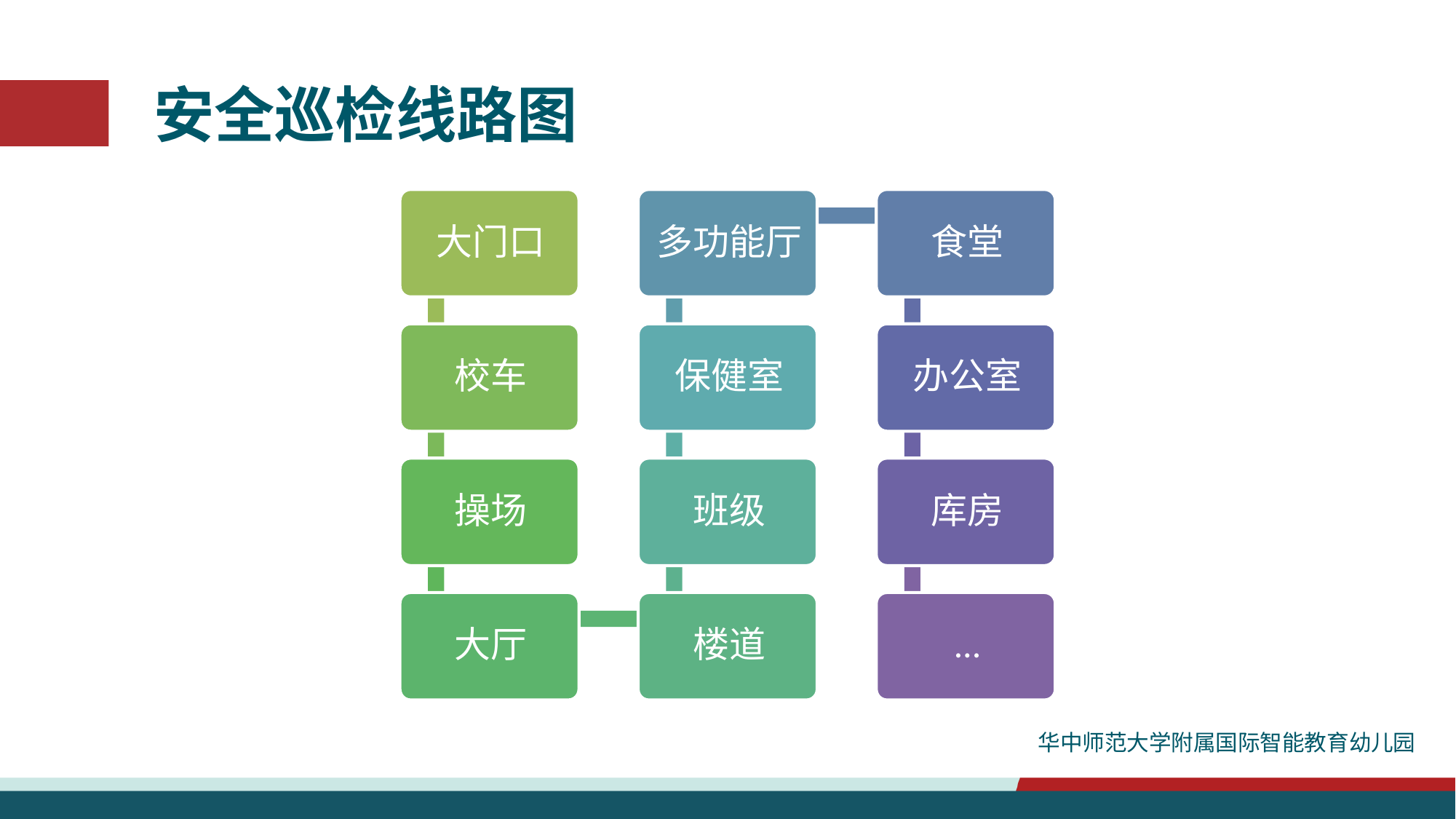

安全巡检线路图

大门口
校车
操场
大厅
楼道
班级
保健室
多功能厅
食堂
办公室
库房
…